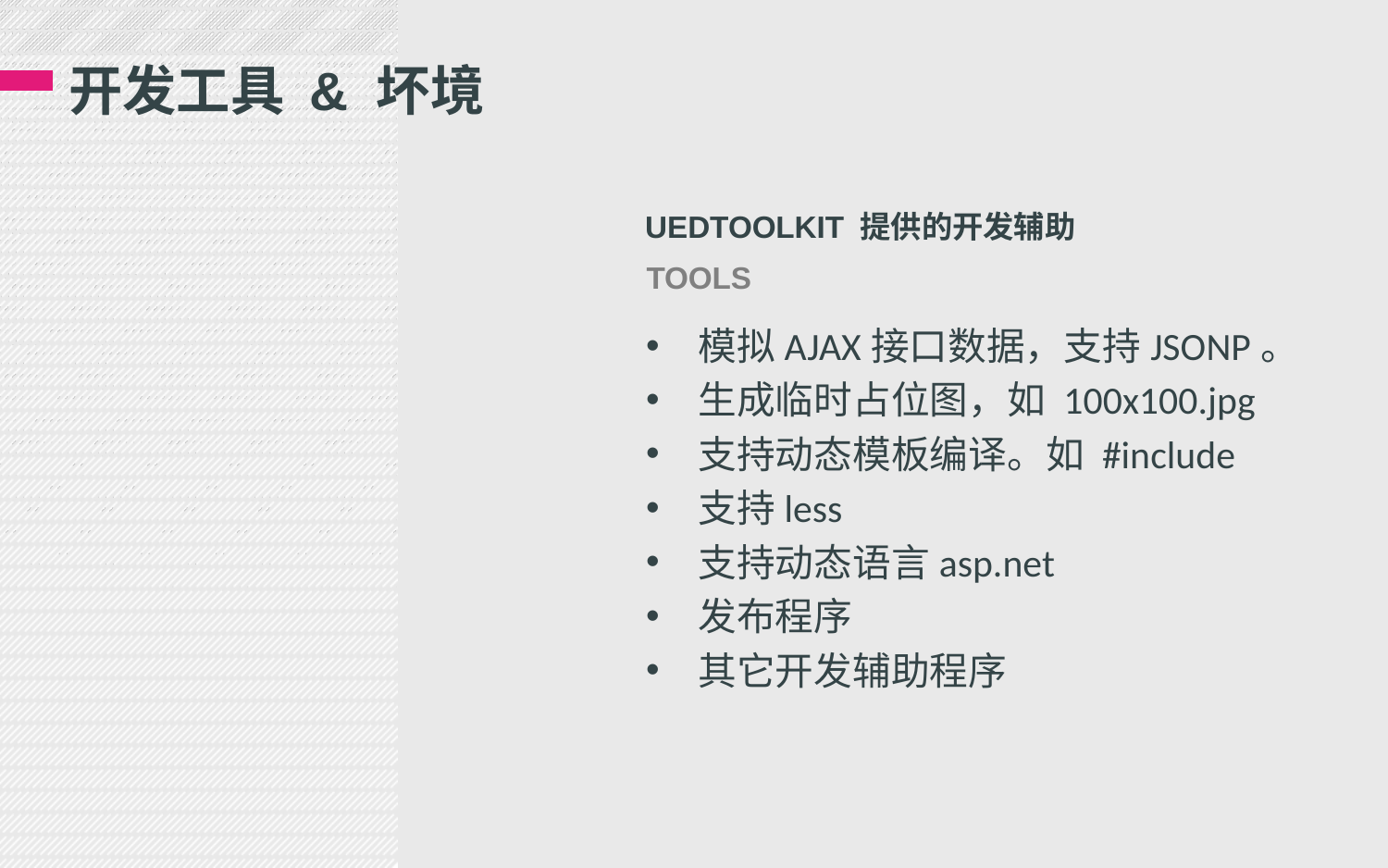

# 开发工具 & 坏境
UEDTOOLKIT 提供的开发辅助
TOOLS

模拟AJAX接口数据，支持JSONP。
生成临时占位图，如 100x100.jpg
支持动态模板编译。如 #include
支持less
支持动态语言asp.net
发布程序
其它开发辅助程序